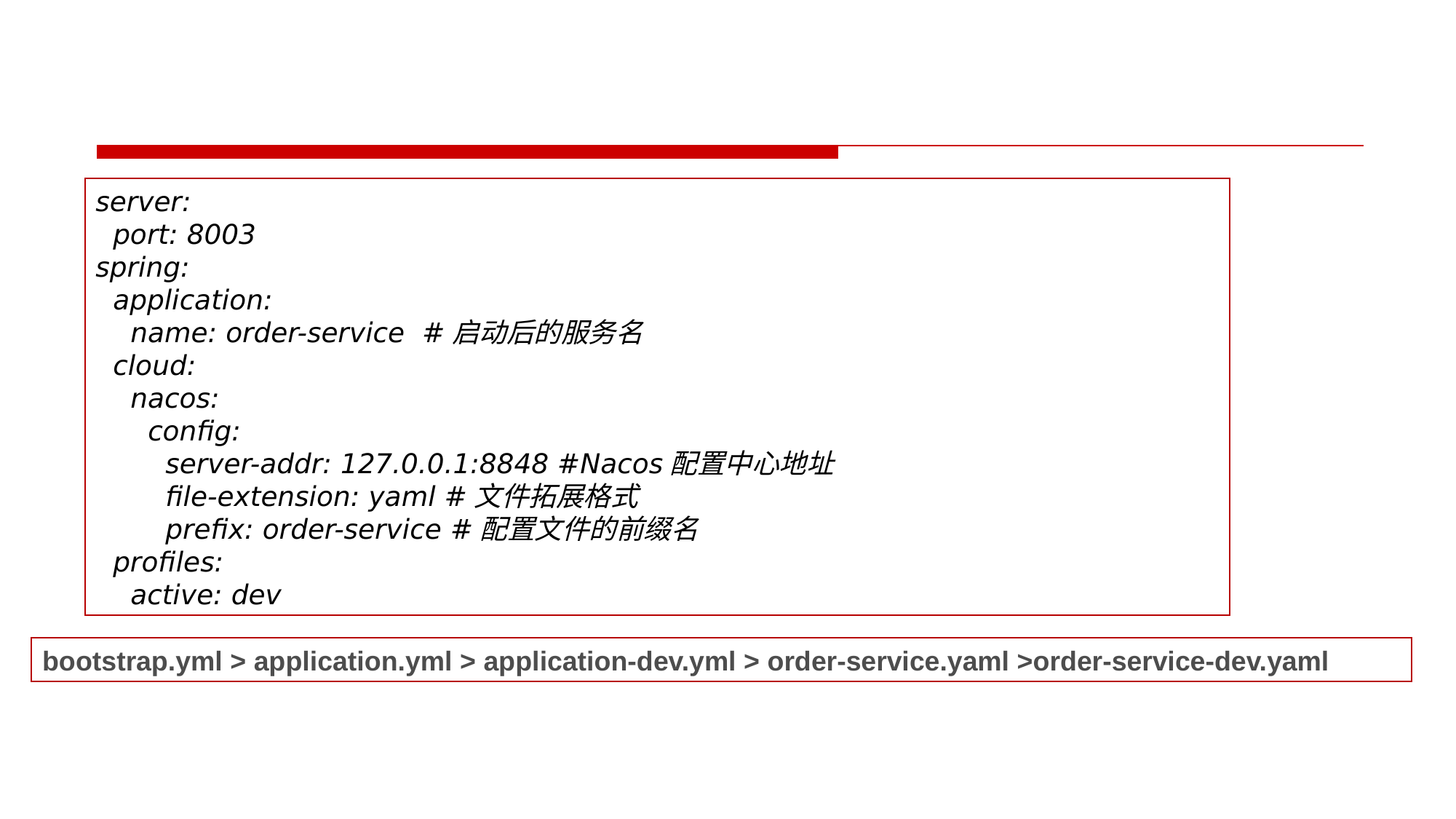

#
server:
  port: 8003
spring:
  application:
    name: order-service  #启动后的服务名
  cloud:
    nacos:
      config:
        server-addr: 127.0.0.1:8848 #Nacos配置中心地址
        file-extension: yaml #文件拓展格式
        prefix: order-service #配置文件的前缀名
  profiles:
    active: dev
bootstrap.yml > application.yml > application-dev.yml > order-service.yaml >order-service-dev.yaml